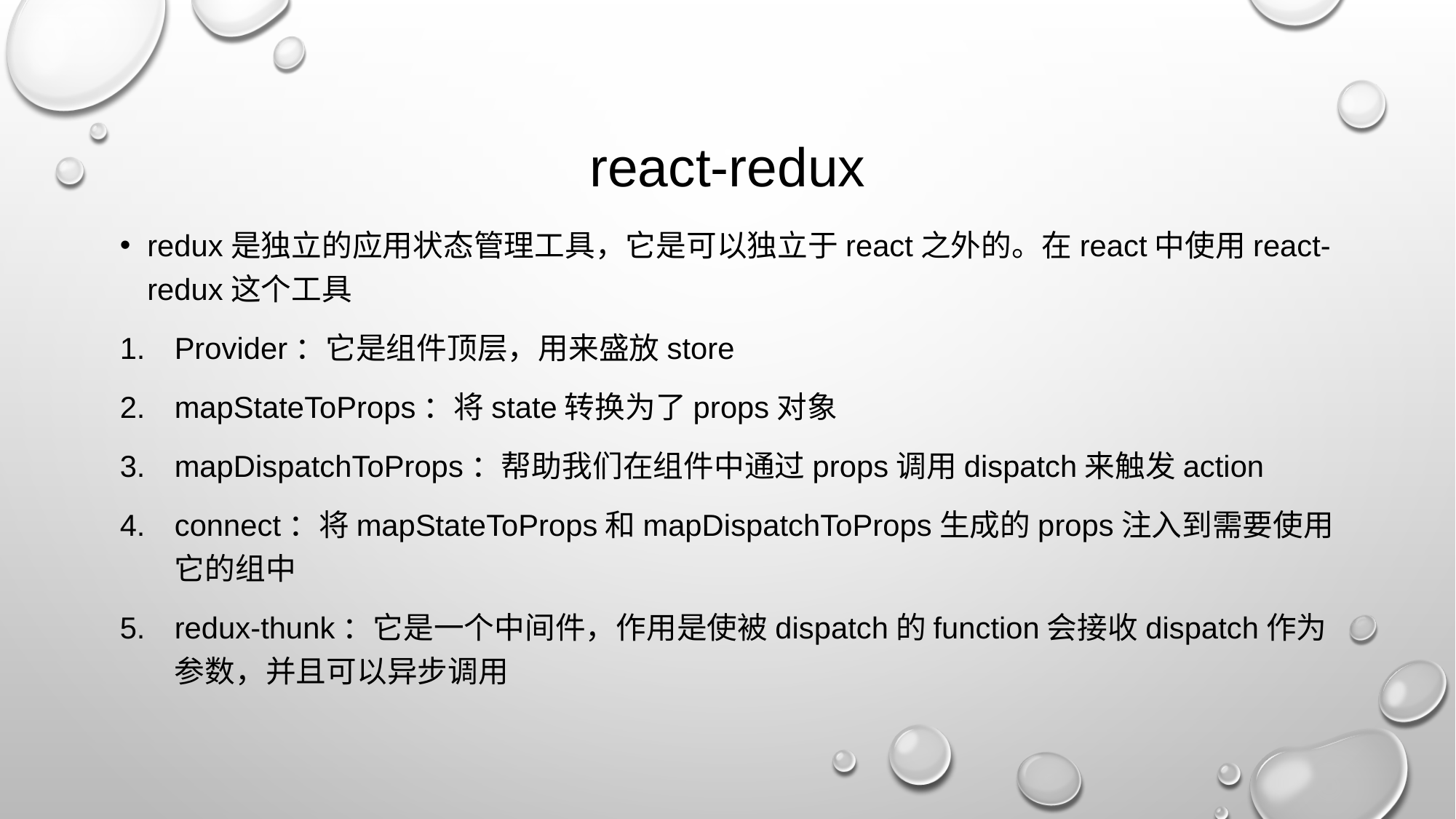

# react-redux
redux是独立的应用状态管理工具，它是可以独立于react之外的。在react中使用react-redux这个工具
Provider：它是组件顶层，用来盛放store
mapStateToProps：将state转换为了props对象
mapDispatchToProps：帮助我们在组件中通过props调用dispatch来触发action
connect：将mapStateToProps和mapDispatchToProps生成的props注入到需要使用它的组中
redux-thunk：它是一个中间件，作用是使被dispatch的function会接收dispatch作为参数，并且可以异步调用